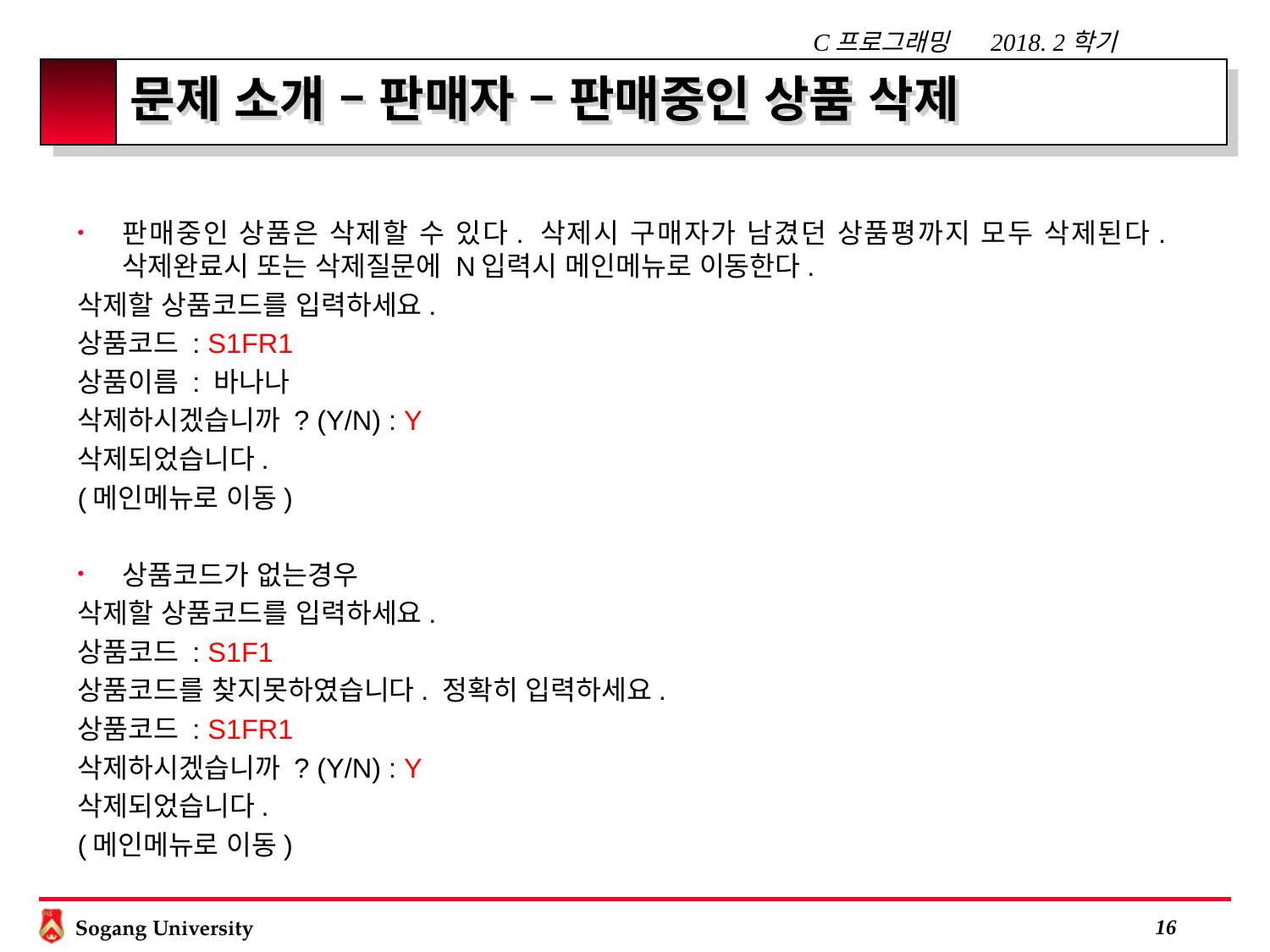

# 문제 소개 – 판매자 – 판매중인 상품 삭제
판매중인 상품은 삭제할 수 있다. 삭제시 구매자가 남겼던 상품평까지 모두 삭제된다. 삭제완료시 또는 삭제질문에 N입력시 메인메뉴로 이동한다.
삭제할 상품코드를 입력하세요.
상품코드 : S1FR1
상품이름 : 바나나
삭제하시겠습니까 ? (Y/N) : Y
삭제되었습니다.
(메인메뉴로 이동)

상품코드가 없는경우
삭제할 상품코드를 입력하세요.
상품코드 : S1F1
상품코드를 찾지못하였습니다. 정확히 입력하세요.
상품코드 : S1FR1
삭제하시겠습니까 ? (Y/N) : Y
삭제되었습니다.
(메인메뉴로 이동)
 16